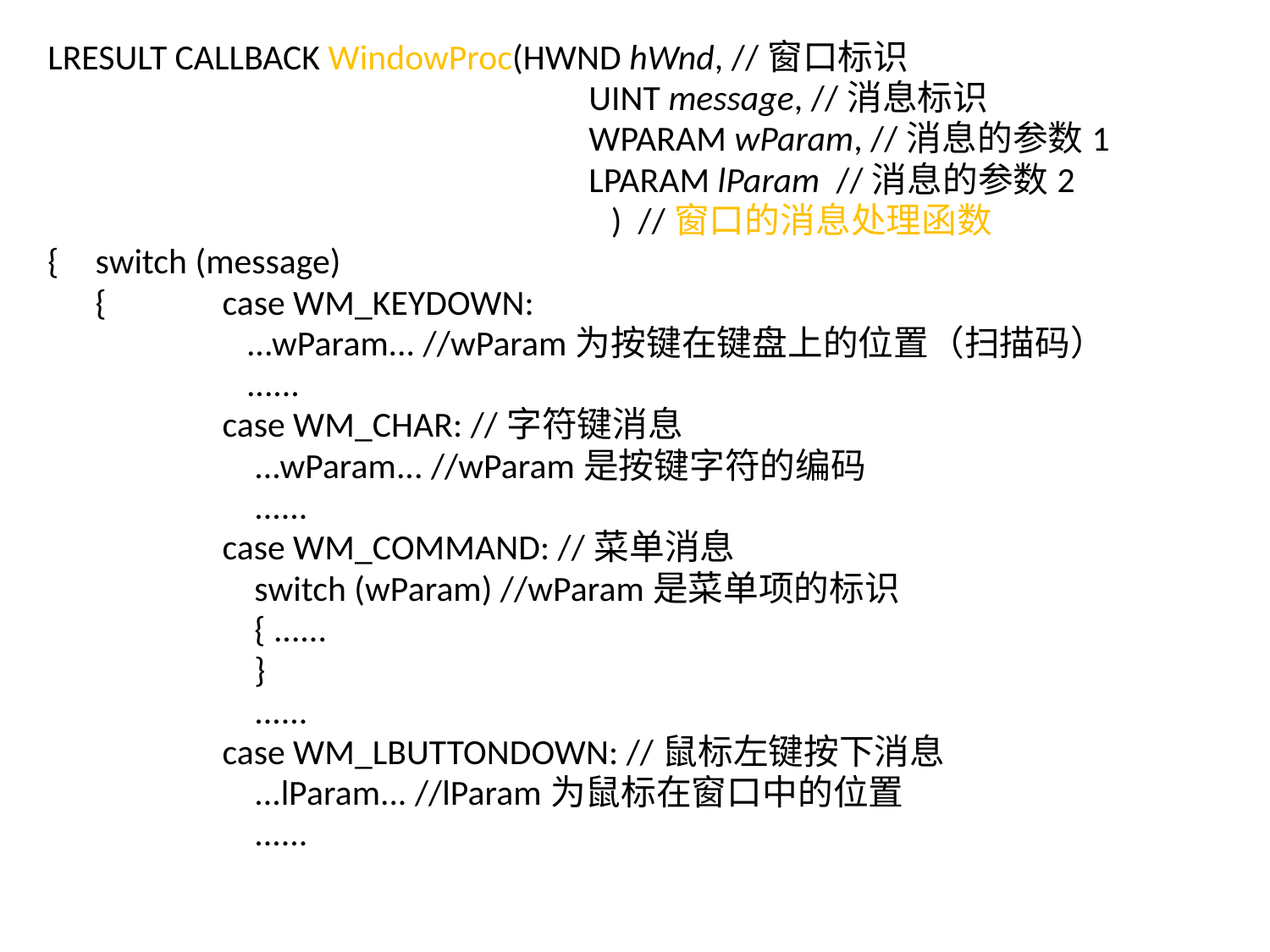

LRESULT CALLBACK WindowProc(HWND hWnd, //窗口标识
 	  			              UINT message, //消息标识
				              WPARAM wParam, //消息的参数1
				              LPARAM lParam  //消息的参数2
					 )  //窗口的消息处理函数
{	switch (message)
	{	case WM_KEYDOWN:
		   ...wParam... //wParam为按键在键盘上的位置（扫描码）
		   ......
		case WM_CHAR: //字符键消息
		    ...wParam... //wParam是按键字符的编码
		    ......
		case WM_COMMAND: //菜单消息
		    switch (wParam) //wParam是菜单项的标识
		    { ......
		    }
		    ......
		case WM_LBUTTONDOWN: //鼠标左键按下消息
		    ...lParam... //lParam为鼠标在窗口中的位置
		    ......